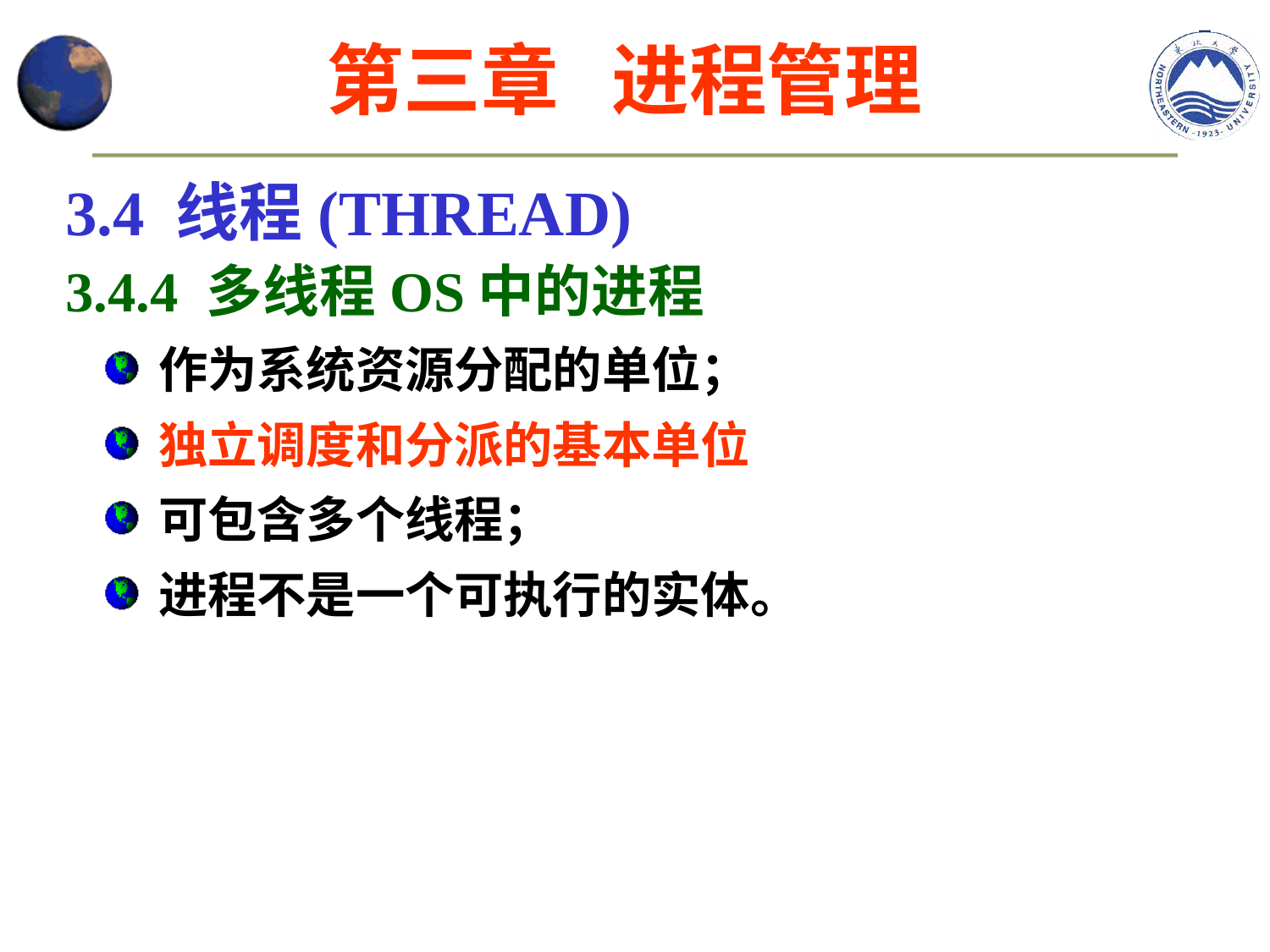

第三章   进程管理
3.4 线程(THREAD)
3.4.4 多线程OS中的进程
作为系统资源分配的单位；
独立调度和分派的基本单位
可包含多个线程；
进程不是一个可执行的实体。